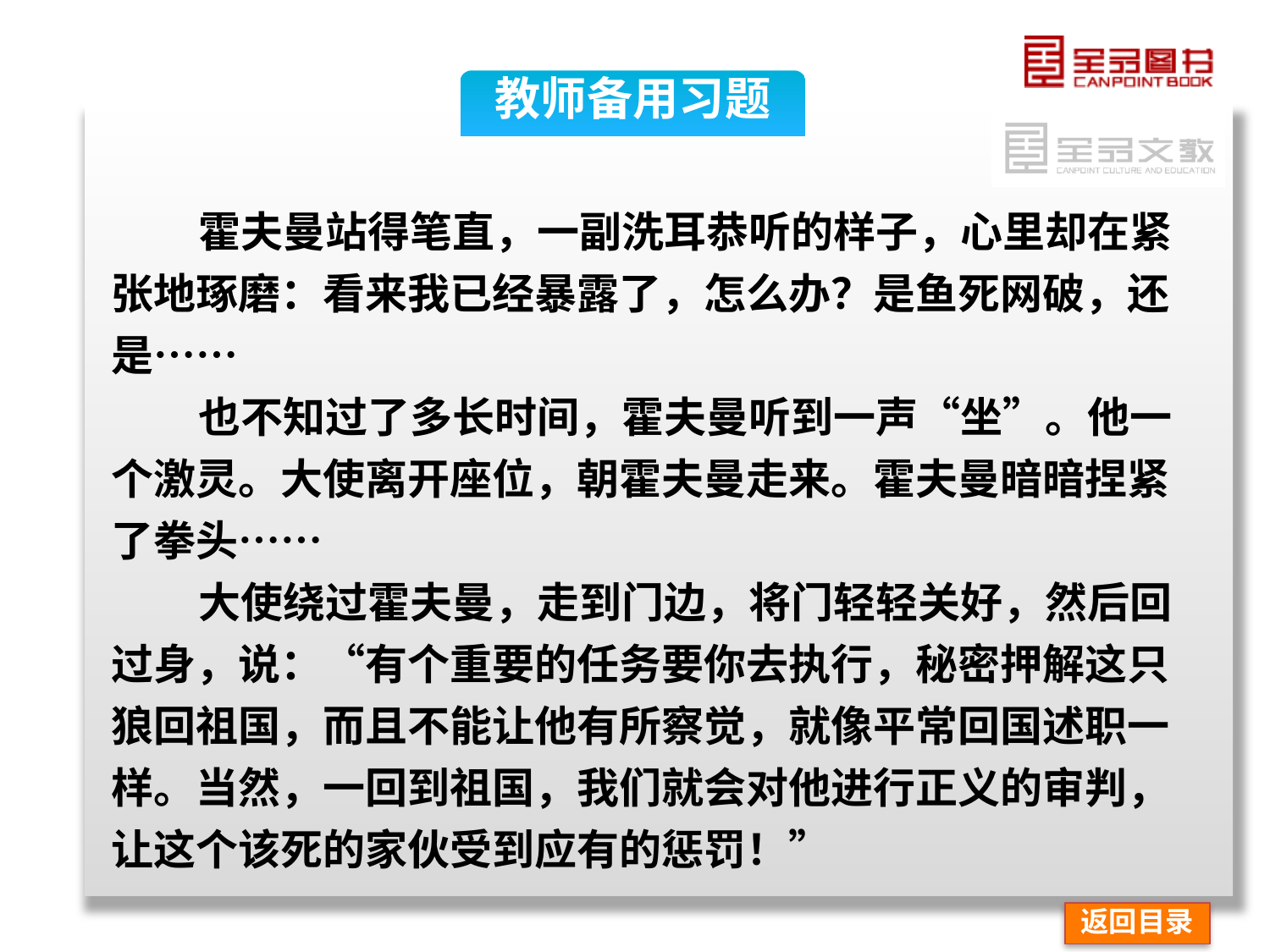

教师备用习题
霍夫曼站得笔直，一副洗耳恭听的样子，心里却在紧张地琢磨：看来我已经暴露了，怎么办？是鱼死网破，还是……
也不知过了多长时间，霍夫曼听到一声“坐”。他一个激灵。大使离开座位，朝霍夫曼走来。霍夫曼暗暗捏紧了拳头……
大使绕过霍夫曼，走到门边，将门轻轻关好，然后回过身，说：“有个重要的任务要你去执行，秘密押解这只狼回祖国，而且不能让他有所察觉，就像平常回国述职一样。当然，一回到祖国，我们就会对他进行正义的审判，让这个该死的家伙受到应有的惩罚！”
返回目录